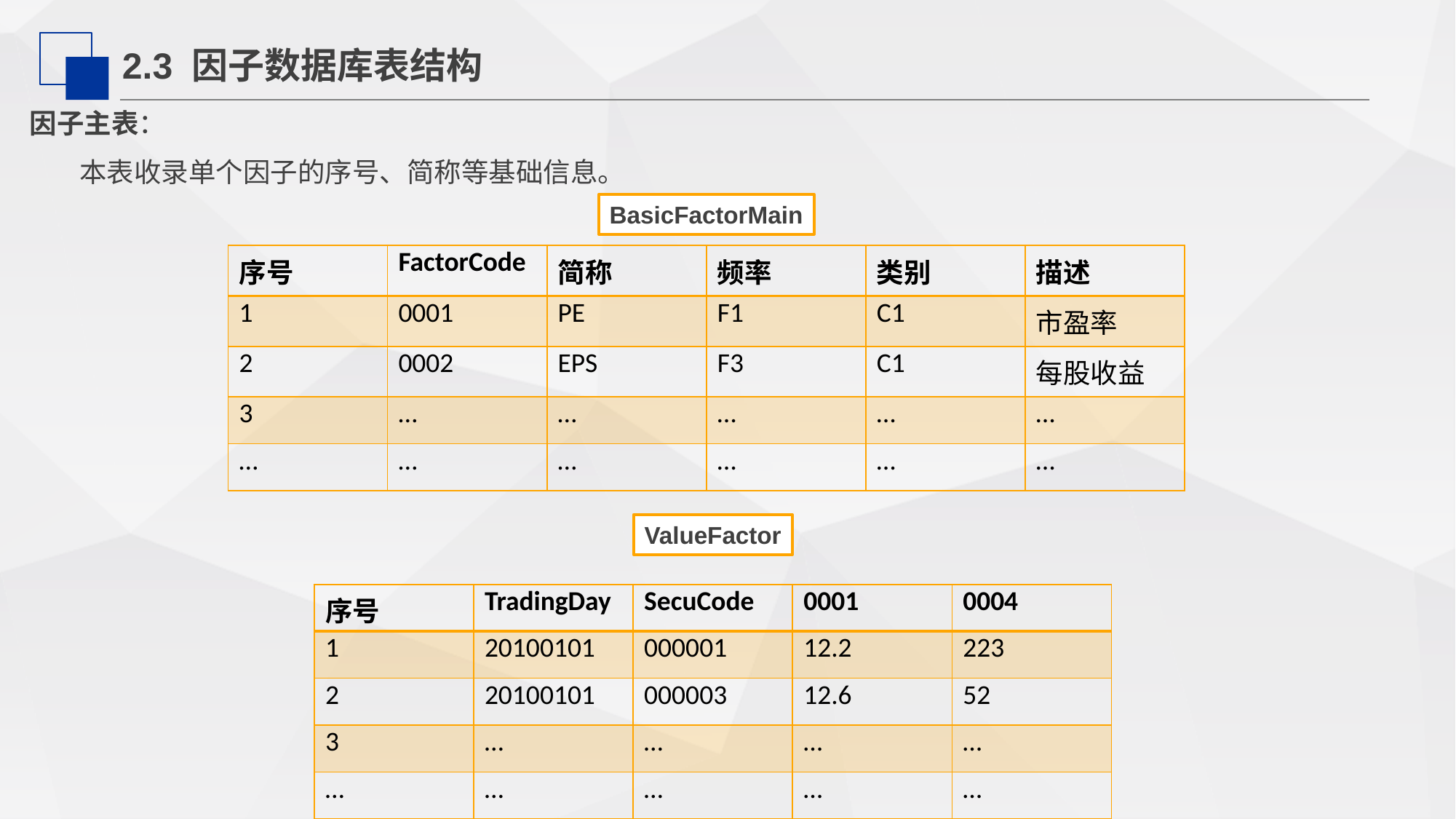

2.3 因子数据库表结构
因子主表：
       本表收录单个因子的序号、简称等基础信息。
BasicFactorMain
| 序号 | FactorCode | 简称 | 频率 | 类别 | 描述 |
| --- | --- | --- | --- | --- | --- |
| 1 | 0001 | PE | F1 | C1 | 市盈率 |
| 2 | 0002 | EPS | F3 | C1 | 每股收益 |
| 3 | … | … | … | … | … |
| … | … | … | … | … | … |
ValueFactor
| 序号 | TradingDay | SecuCode | 0001 | 0004 |
| --- | --- | --- | --- | --- |
| 1 | 20100101 | 000001 | 12.2 | 223 |
| 2 | 20100101 | 000003 | 12.6 | 52 |
| 3 | … | … | … | … |
| … | … | … | … | … |